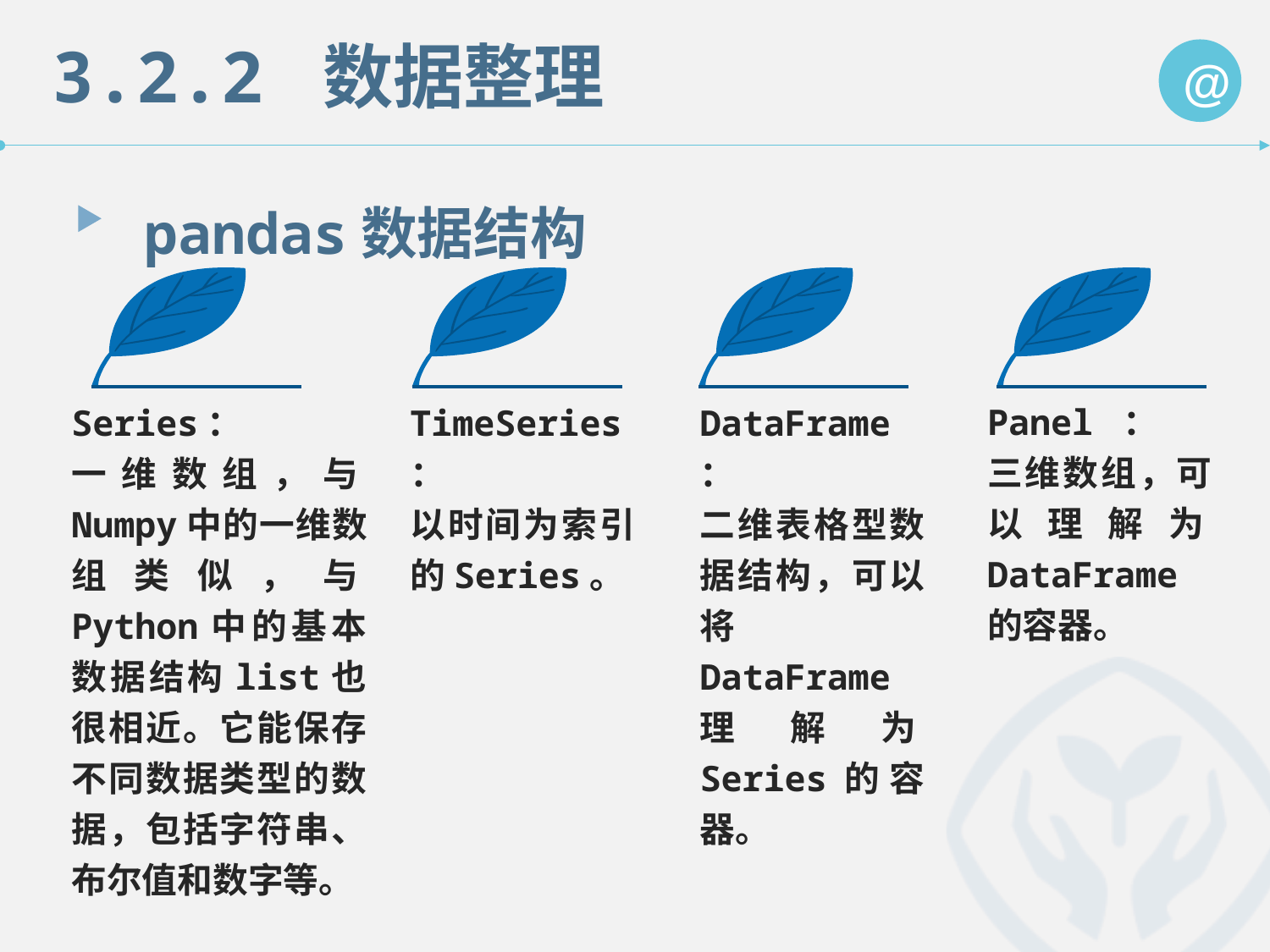

3.2.2 数据整理
@
pandas数据结构

Panel ：
三维数组，可以理解为DataFrame的容器。
Series：
一维数组，与Numpy中的一维数组类似，与Python中的基本数据结构list也很相近。它能保存不同数据类型的数据，包括字符串、布尔值和数字等。
TimeSeries：
以时间为索引的Series。
DataFrame：
二维表格型数据结构，可以将DataFrame理解为Series的容器。